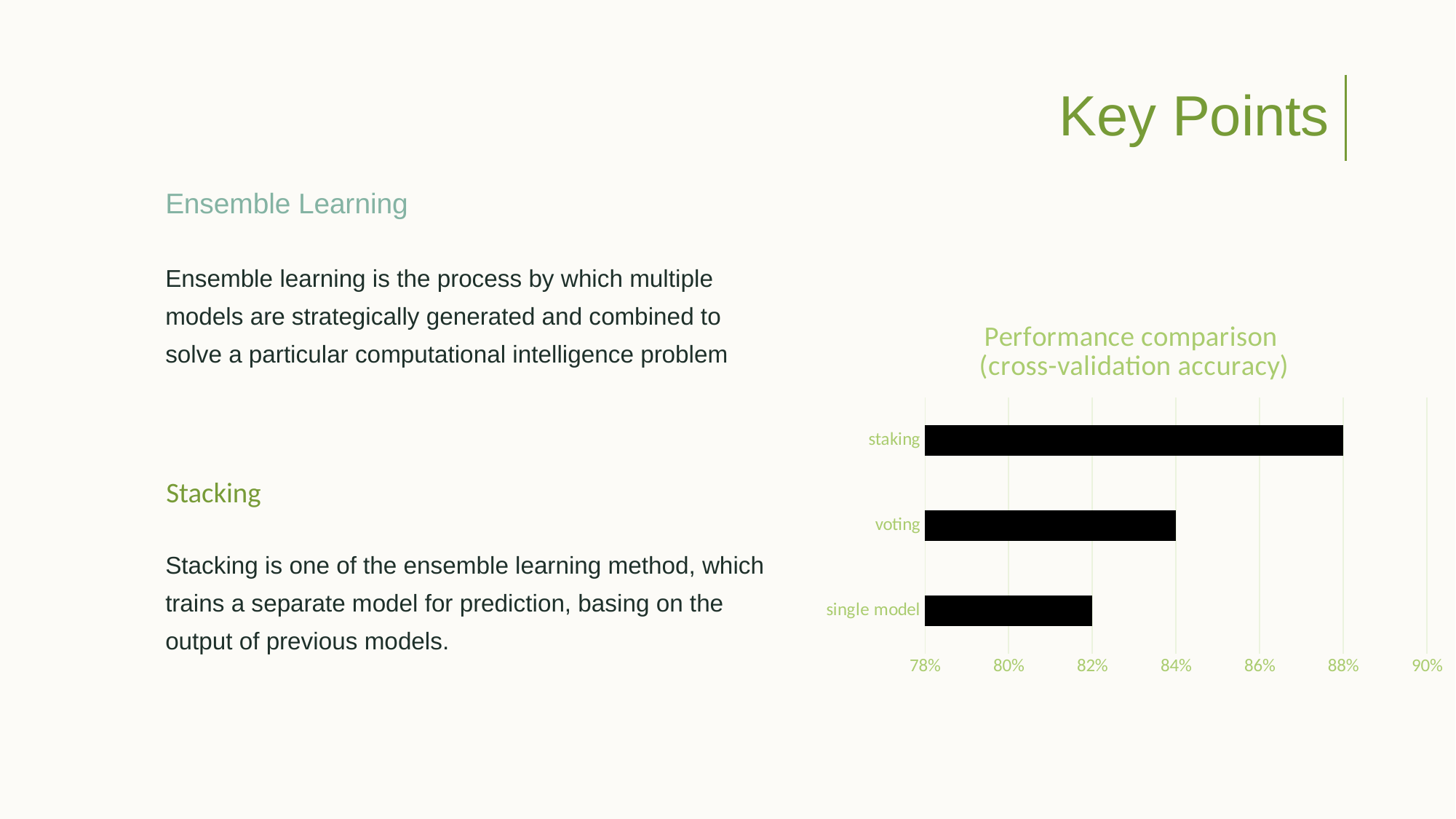

Key Points
Ensemble Learning
Ensemble learning is the process by which multiple models are strategically generated and combined to solve a particular computational intelligence problem

### Chart: Performance comparison
(cross-validation accuracy)

| Category | 系列 1 |
|---|---|
| single model | 0.82 |
| voting | 0.84 |
| staking | 0.88 |
Stacking
Stacking is one of the ensemble learning method, which trains a separate model for prediction, basing on the output of previous models.